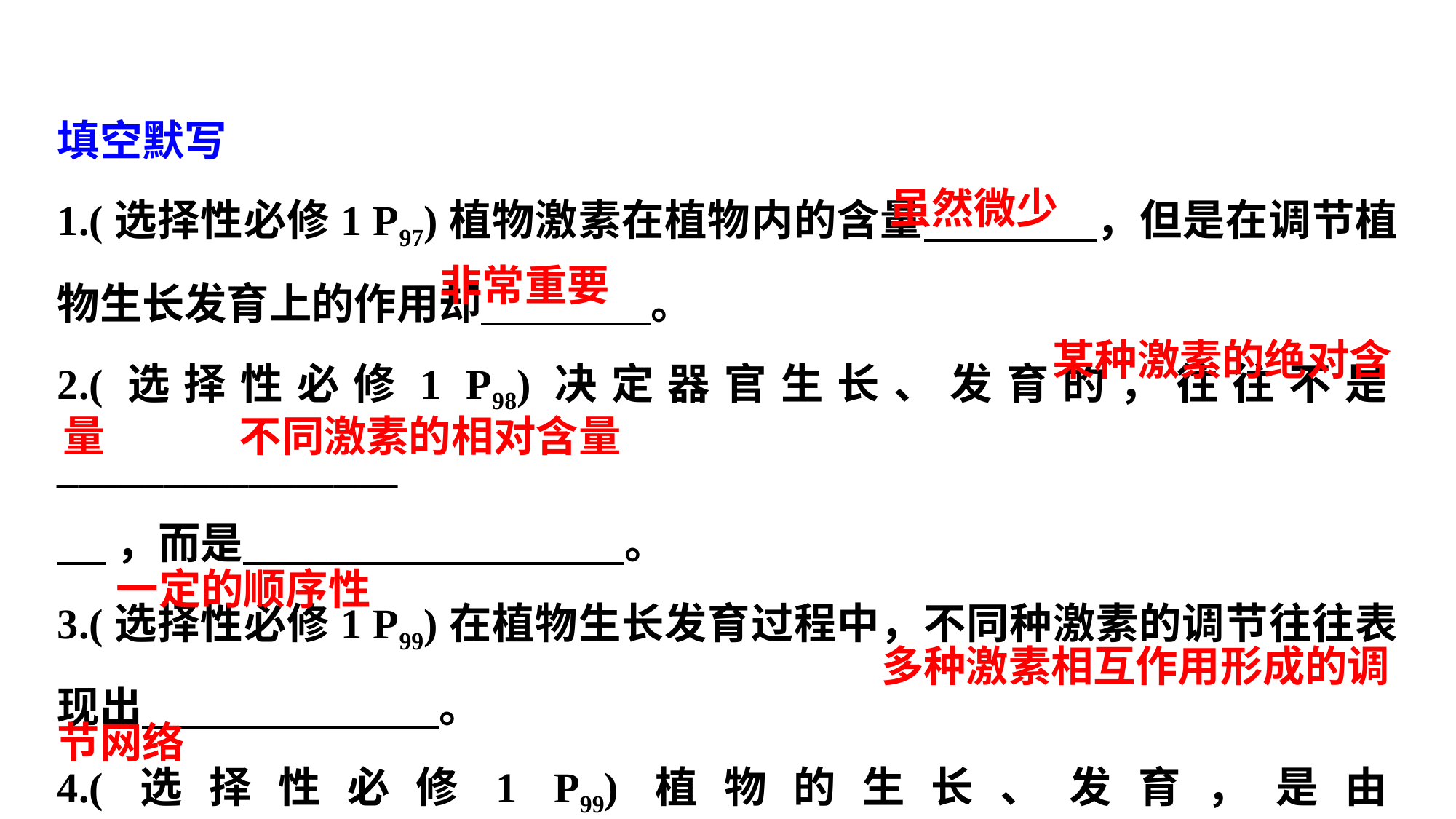

填空默写
1.(选择性必修1 P97)植物激素在植物内的含量　　　　，但是在调节植物生长发育上的作用却　　　　。
2.(选择性必修1 P98)决定器官生长、发育的，往往不是________________
     ，而是　　　　　　　　　。
3.(选择性必修1 P99)在植物生长发育过程中，不同种激素的调节往往表现出　　　　　　　。
4.(选择性必修1 P99)植物的生长、发育，是由________________________
　　　调控的。
虽然微少
非常重要
某种激素的绝对含
不同激素的相对含量
量
一定的顺序性
多种激素相互作用形成的调
节网络